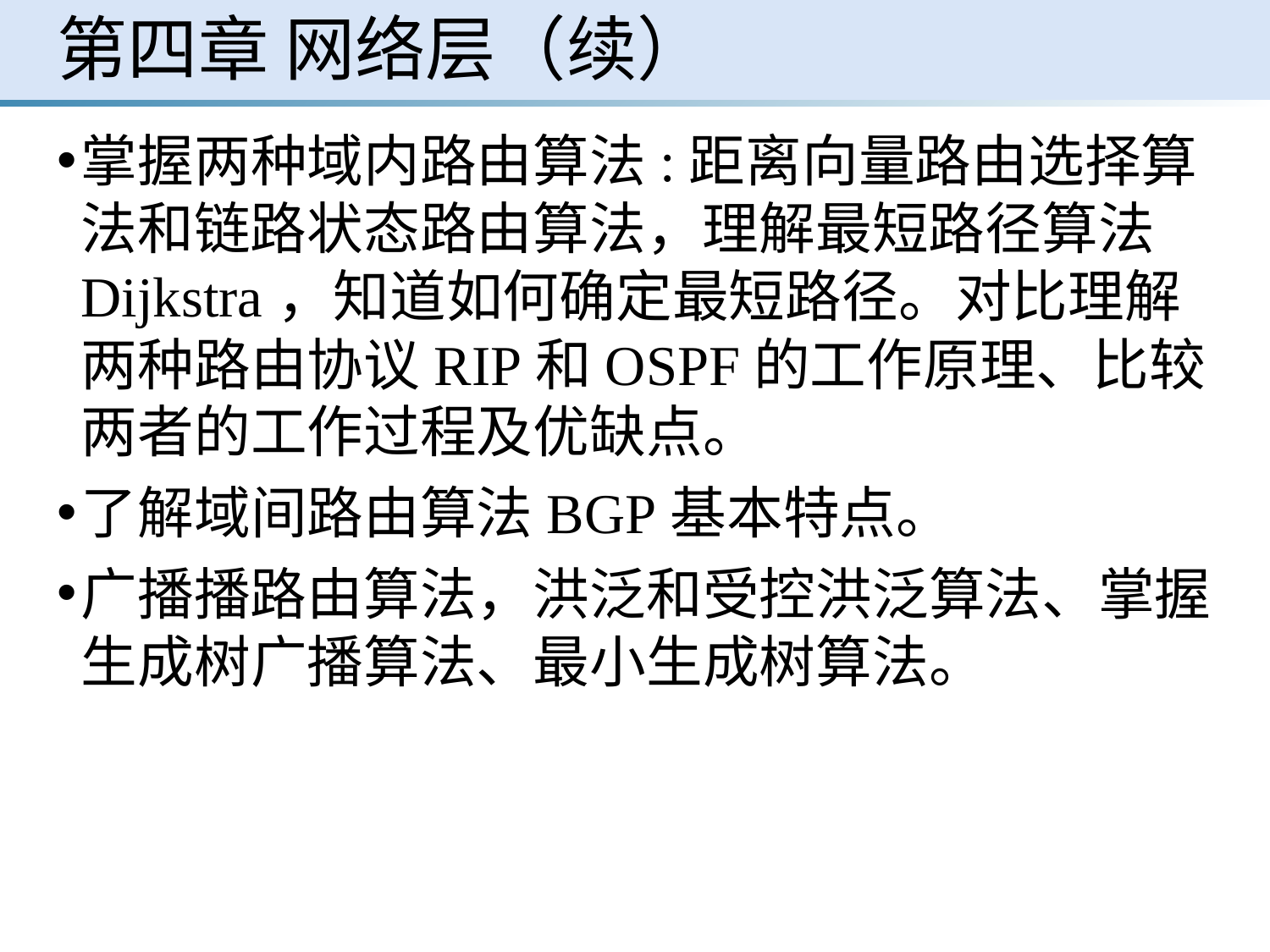

# 第四章 网络层（续）
掌握两种域内路由算法:距离向量路由选择算法和链路状态路由算法，理解最短路径算法Dijkstra，知道如何确定最短路径。对比理解两种路由协议RIP和OSPF的工作原理、比较两者的工作过程及优缺点。
了解域间路由算法BGP基本特点。
广播播路由算法，洪泛和受控洪泛算法、掌握生成树广播算法、最小生成树算法。